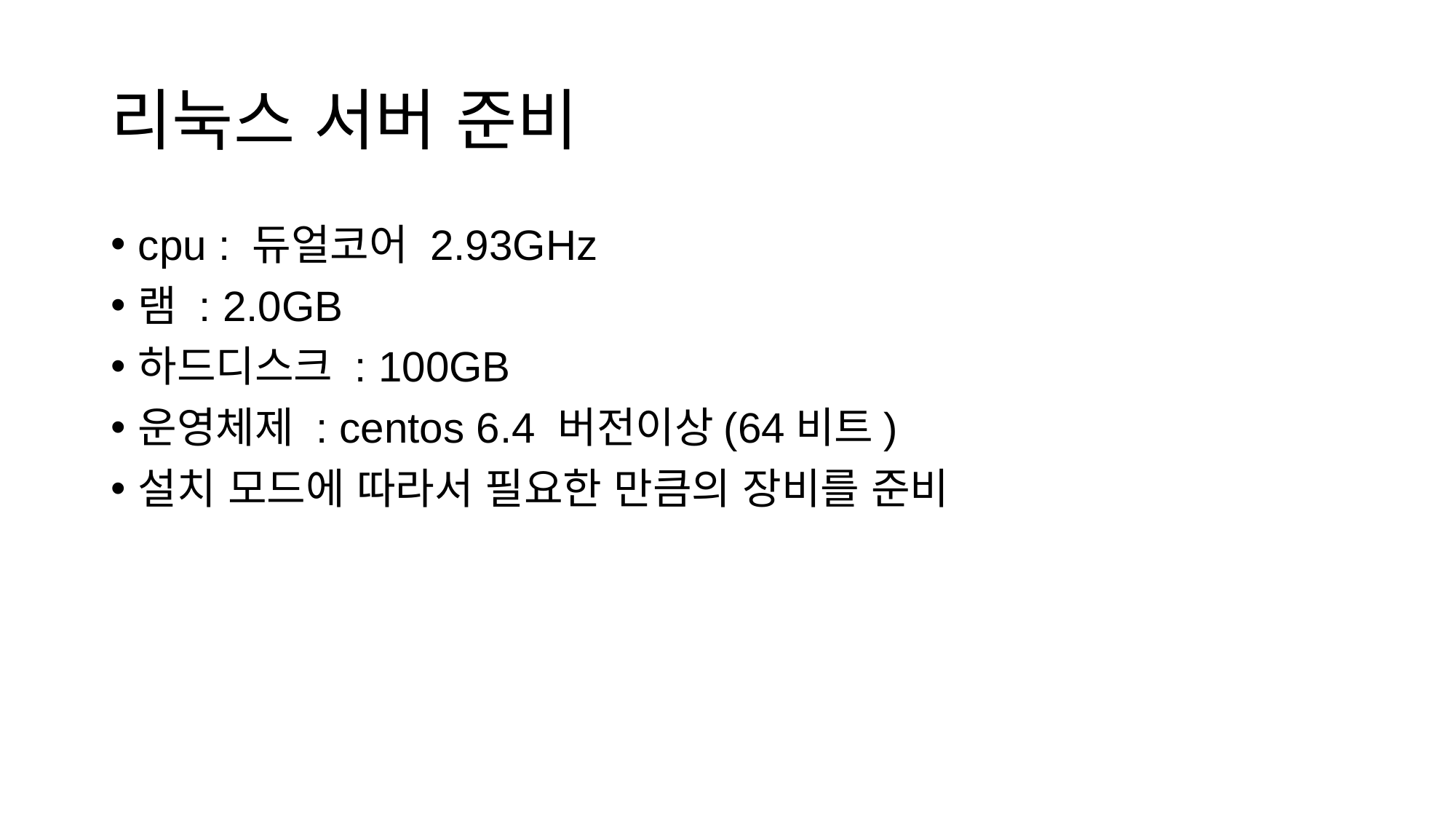

# 리눅스 서버 준비
cpu : 듀얼코어 2.93GHz
램 : 2.0GB
하드디스크 : 100GB
운영체제 : centos 6.4 버전이상(64비트)
설치 모드에 따라서 필요한 만큼의 장비를 준비